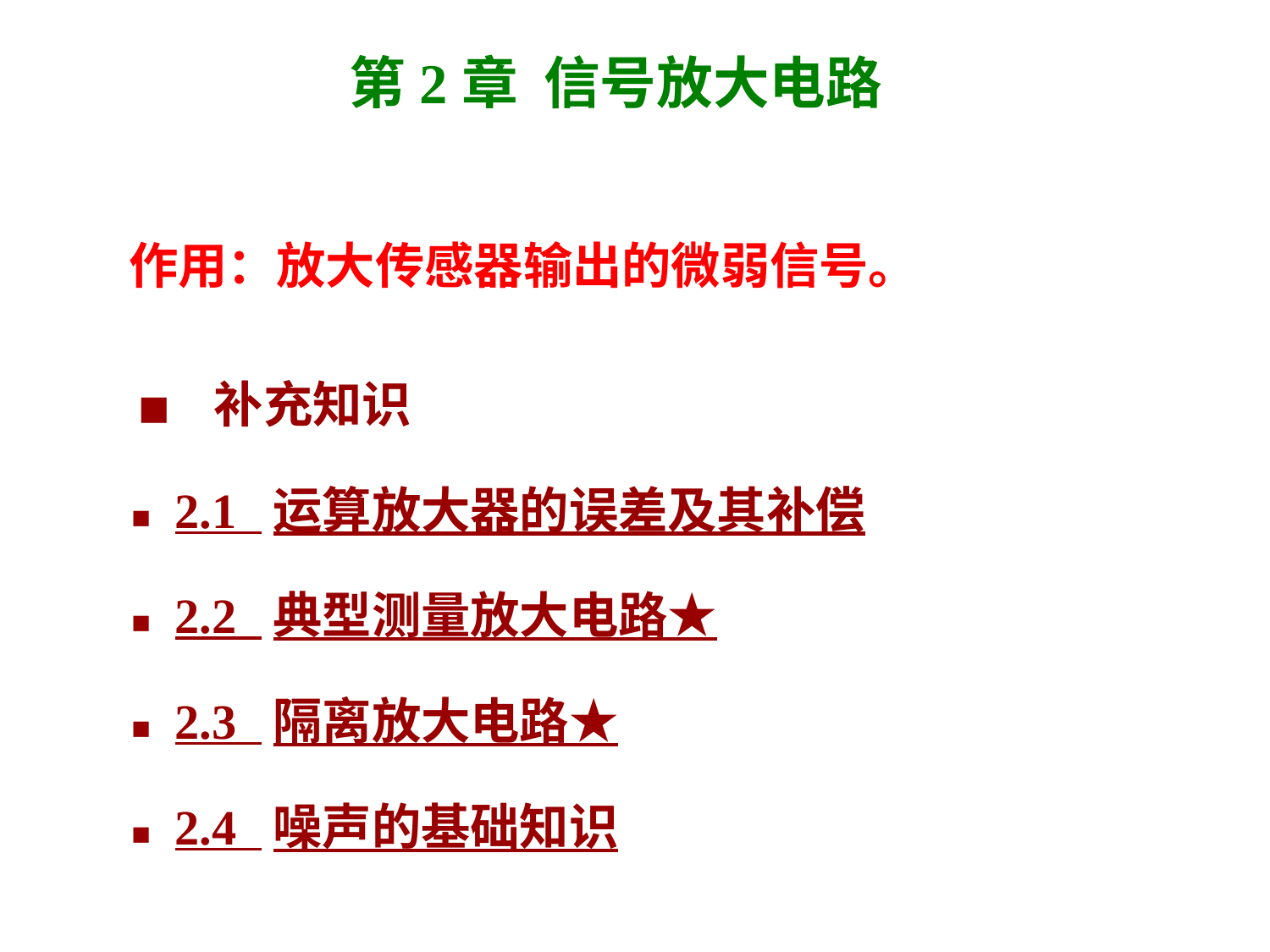

# 第2章  信号放大电路
 作用：放大传感器输出的微弱信号。
 ■     补充知识
■   2.1  运算放大器的误差及其补偿
■   2.2  典型测量放大电路★
■   2.3  隔离放大电路★
■   2.4  噪声的基础知识